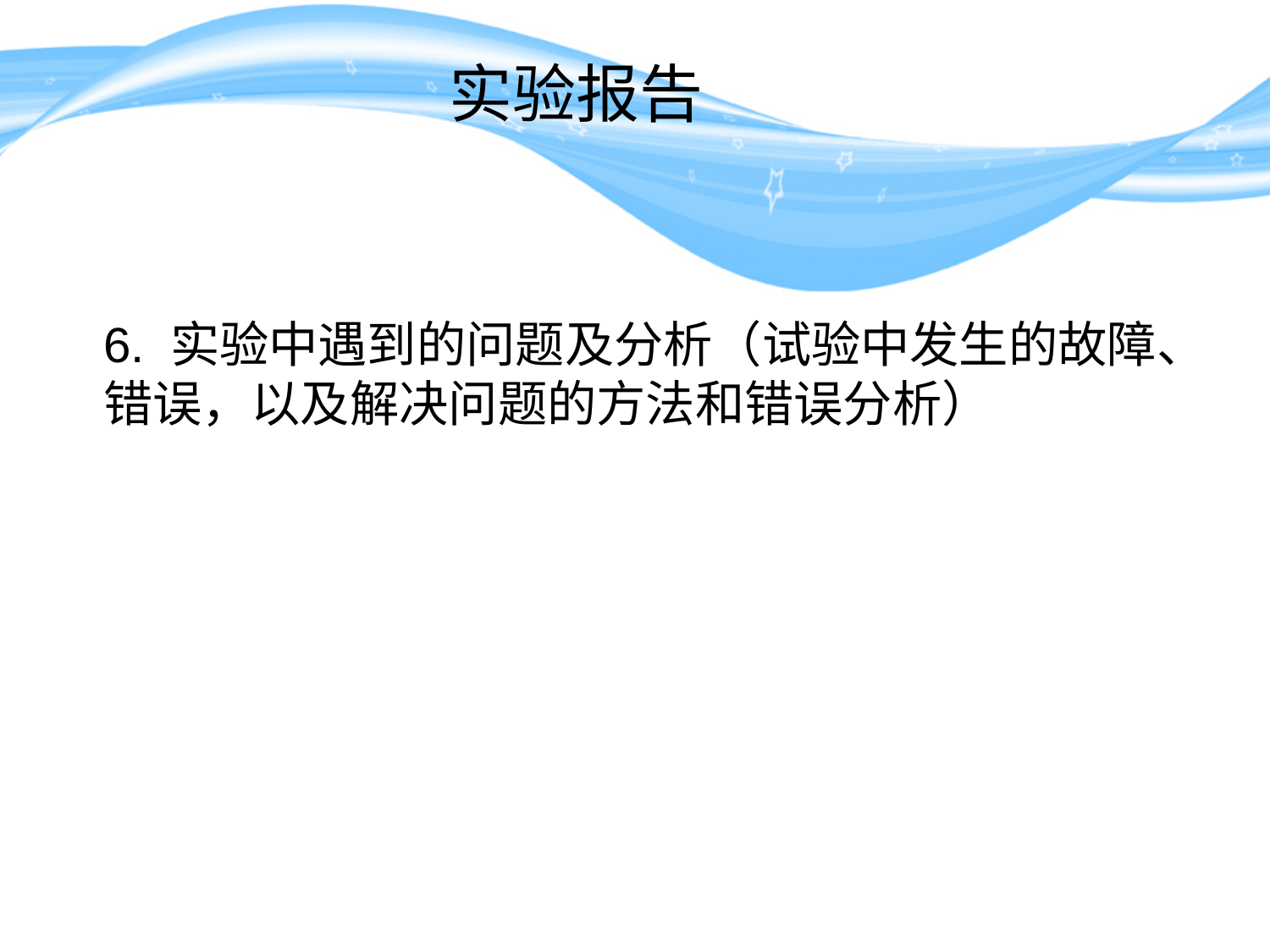

实验报告
6. 实验中遇到的问题及分析（试验中发生的故障、错误，以及解决问题的方法和错误分析）